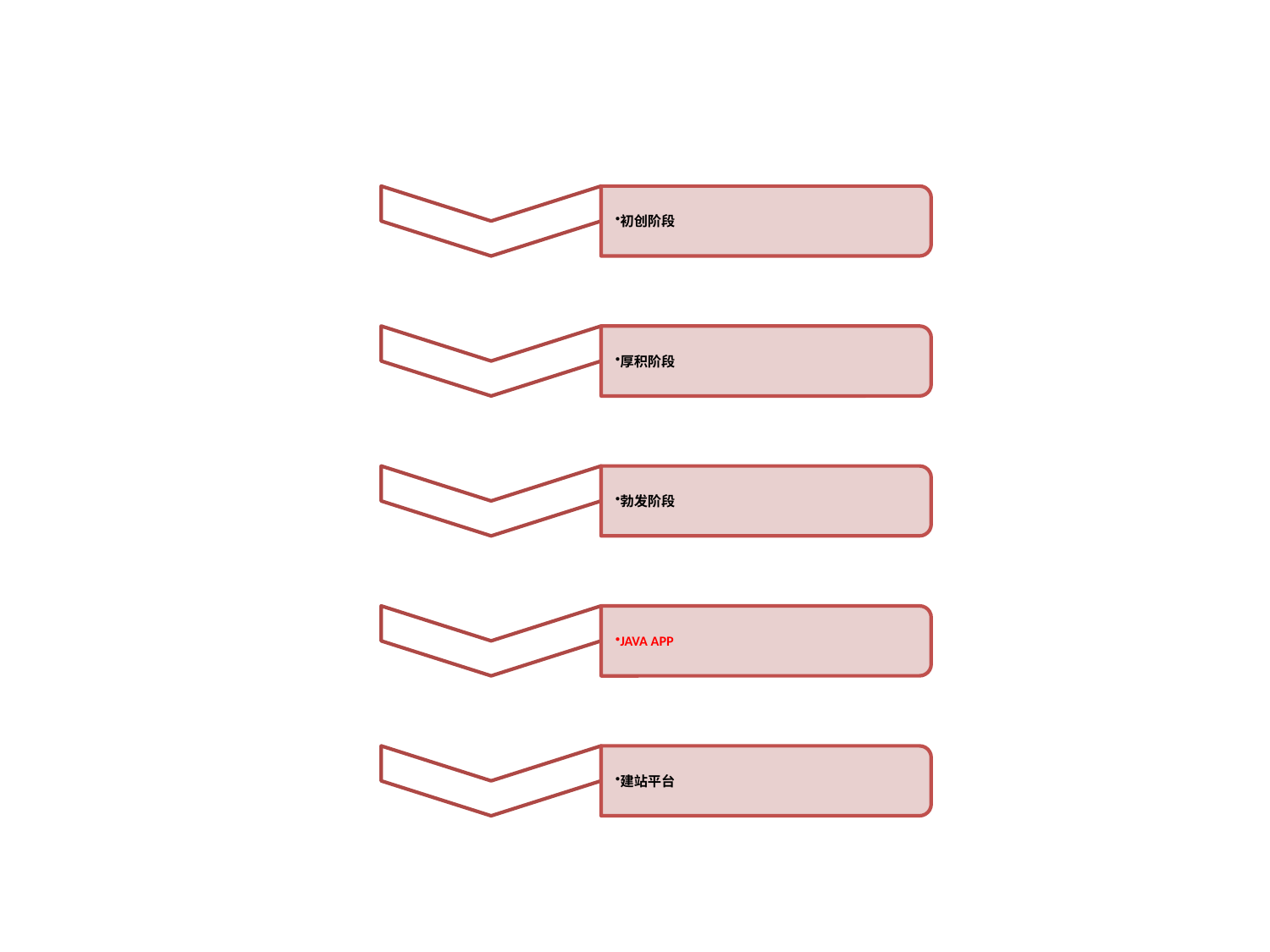

#
初创阶段
厚积阶段
勃发阶段
JAVA APP
建站平台